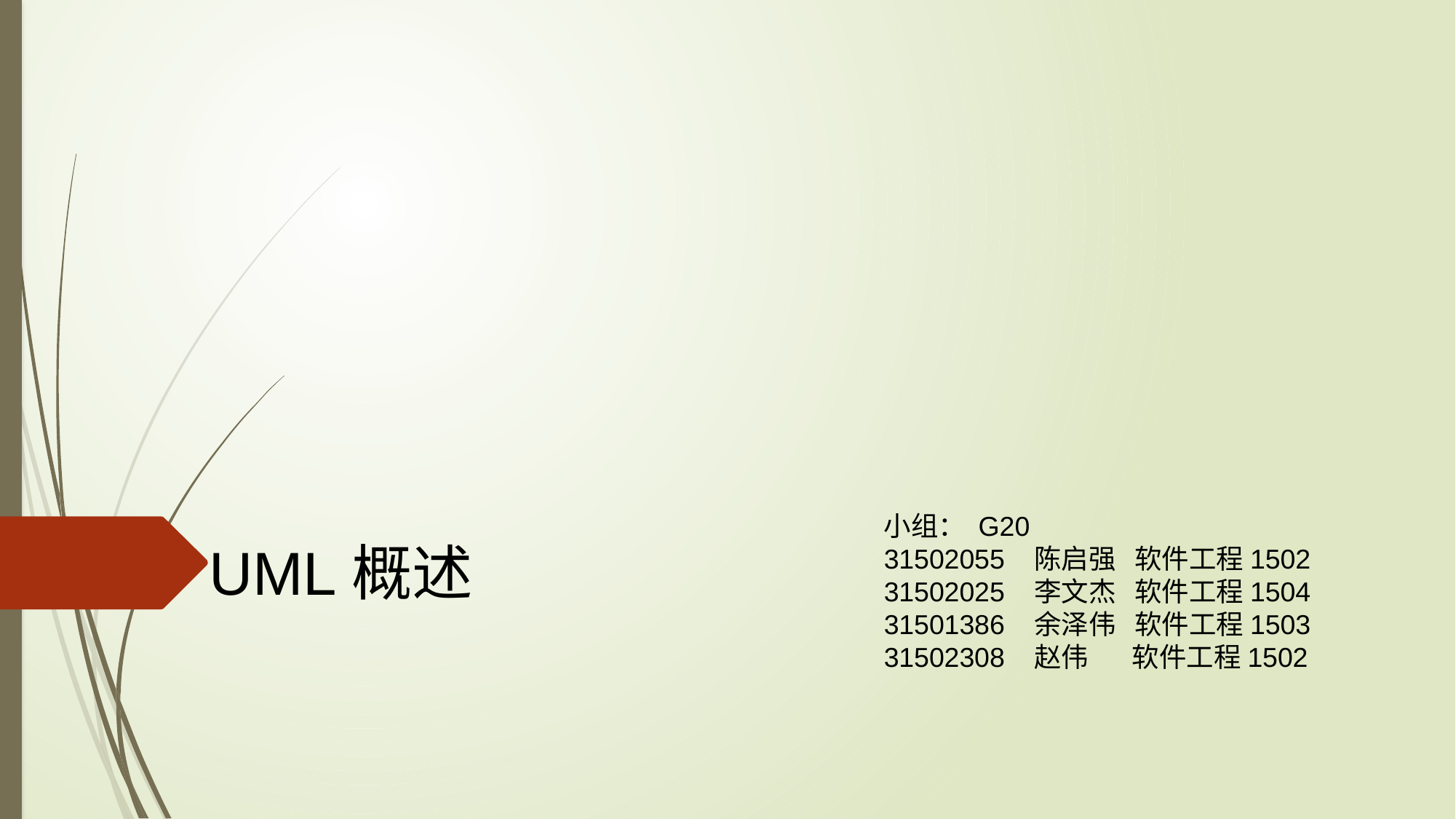

小组： G20
31502055   陈启强   软件工程1502
31502025   李文杰   软件工程1504
31501386   余泽伟   软件工程1503
31502308   赵伟       软件工程1502
UML概述